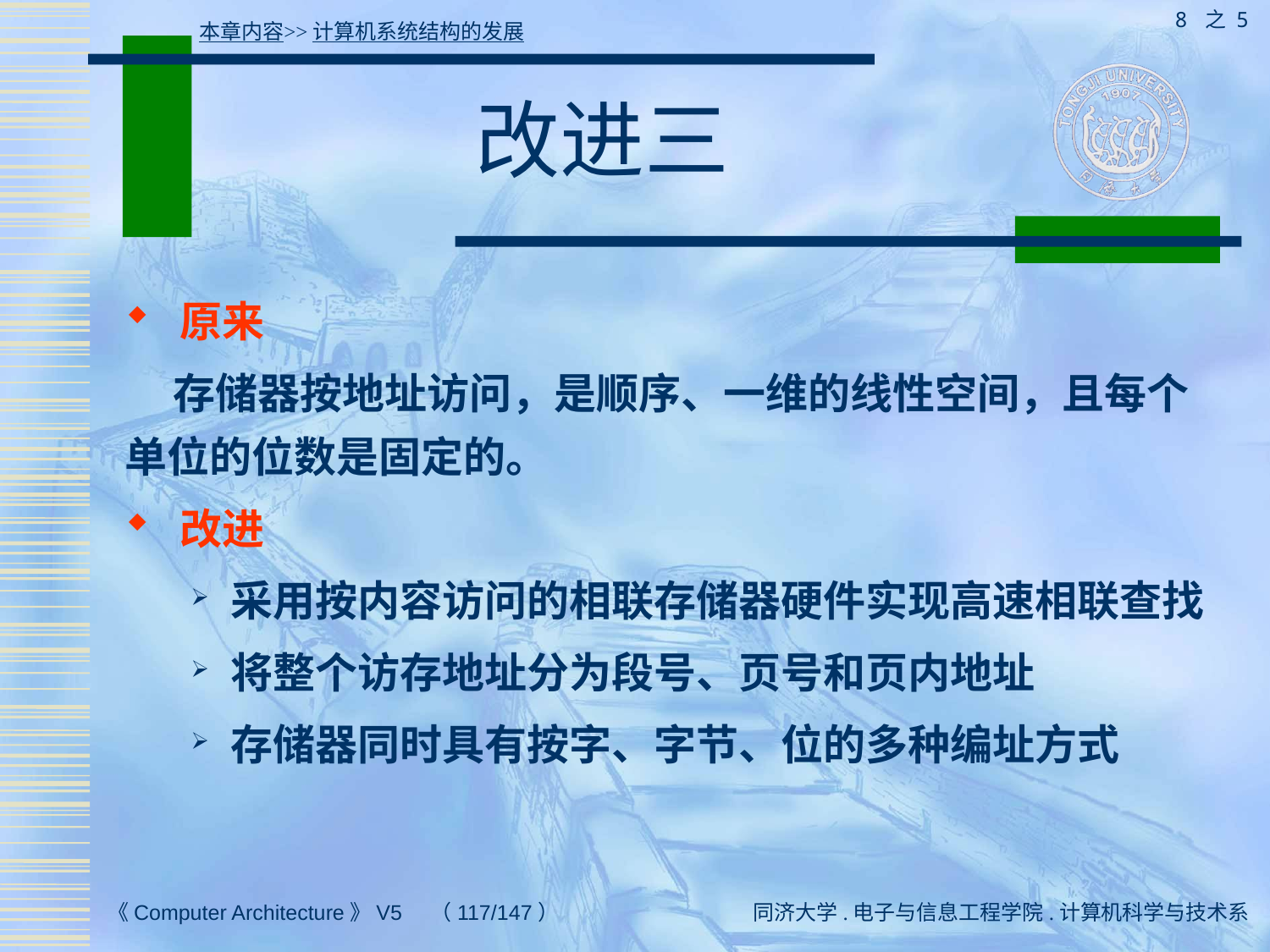

8 之 5
本章内容>>计算机系统结构的发展
# 改进三
  原来
    存储器按地址访问，是顺序、一维的线性空间，且每个单位的位数是固定的。
  改进
采用按内容访问的相联存储器硬件实现高速相联查找
将整个访存地址分为段号、页号和页内地址
存储器同时具有按字、字节、位的多种编址方式